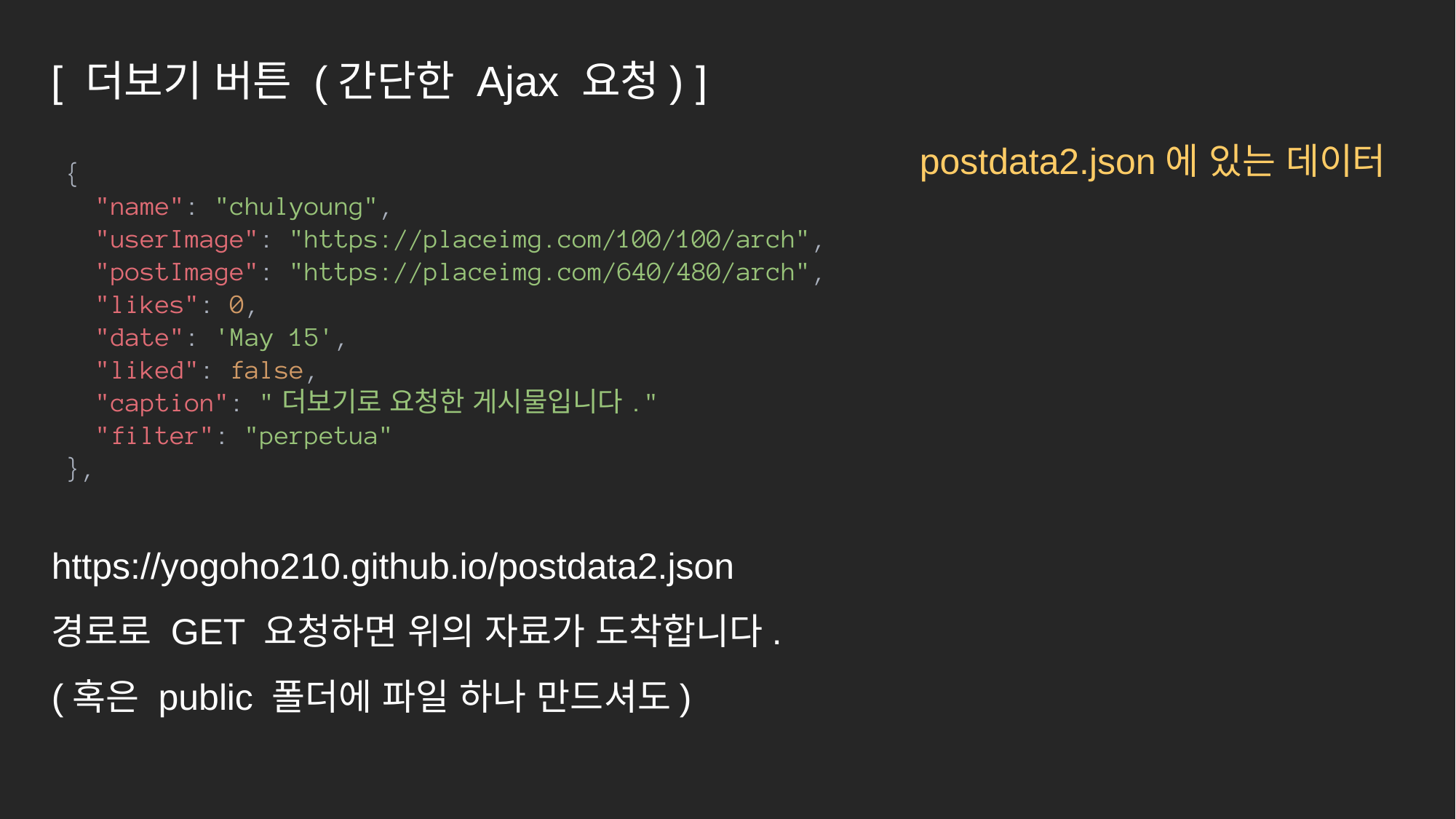

[ 더보기 버튼 (간단한 Ajax 요청) ]
postdata2.json에 있는 데이터
{
  "name": "chulyoung",
  "userImage": "https://placeimg.com/100/100/arch",
  "postImage": "https://placeimg.com/640/480/arch",
  "likes": 0,
  "date": 'May 15',
  "liked": false,
  "caption": "더보기로 요청한 게시물입니다."
  "filter": "perpetua"
},
https://yogoho210.github.io/postdata2.json
경로로 GET 요청하면 위의 자료가 도착합니다.
(혹은 public 폴더에 파일 하나 만드셔도)